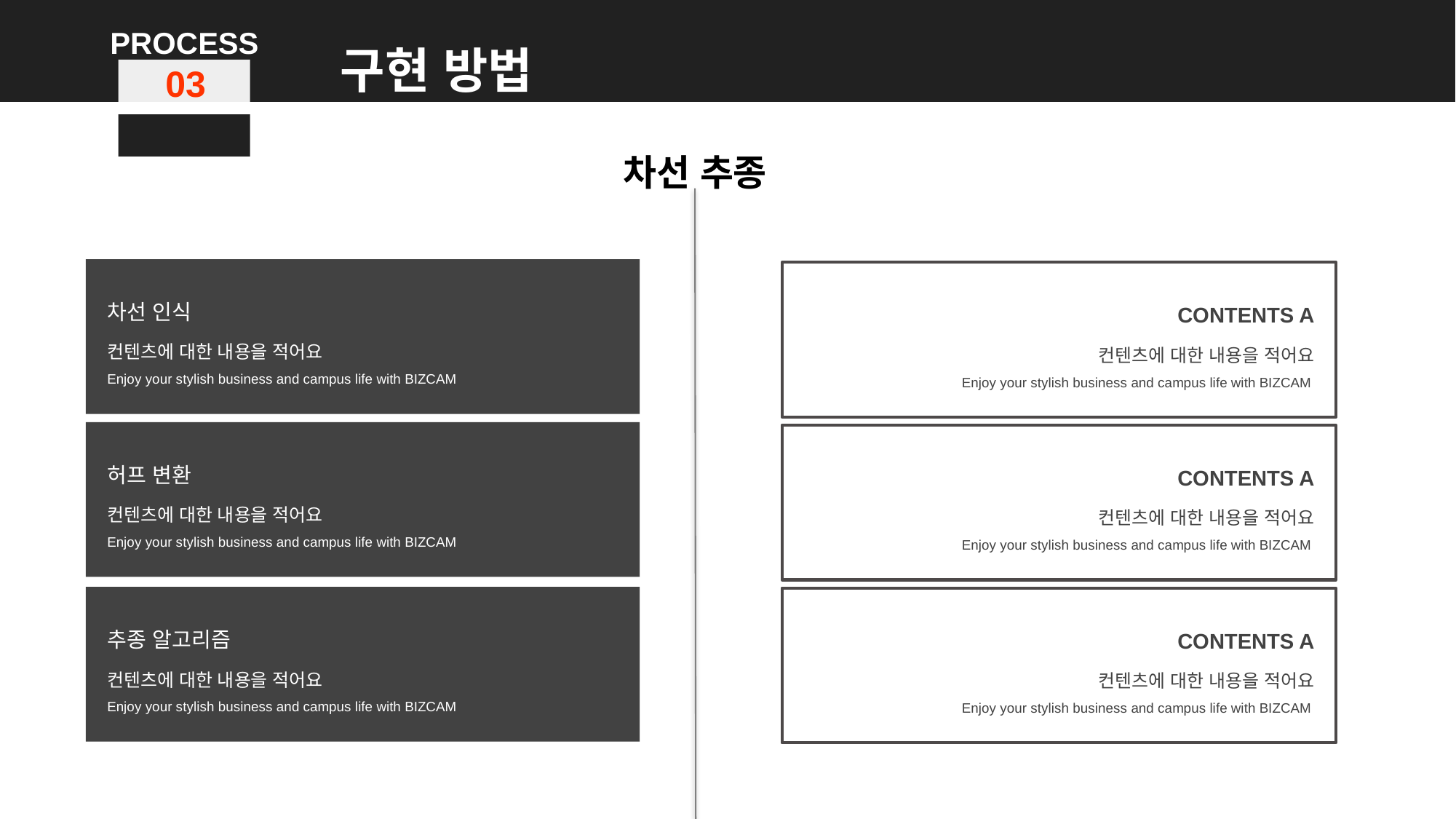

PROCESS
구현 방법
03

차선 추종
차선 인식

컨텐츠에 대한 내용을 적어요
Enjoy your stylish business and campus life with BIZCAM
CONTENTS A

컨텐츠에 대한 내용을 적어요
Enjoy your stylish business and campus life with BIZCAM
허프 변환

컨텐츠에 대한 내용을 적어요
Enjoy your stylish business and campus life with BIZCAM
CONTENTS A

컨텐츠에 대한 내용을 적어요
Enjoy your stylish business and campus life with BIZCAM
추종 알고리즘

컨텐츠에 대한 내용을 적어요
Enjoy your stylish business and campus life with BIZCAM
CONTENTS A

컨텐츠에 대한 내용을 적어요
Enjoy your stylish business and campus life with BIZCAM